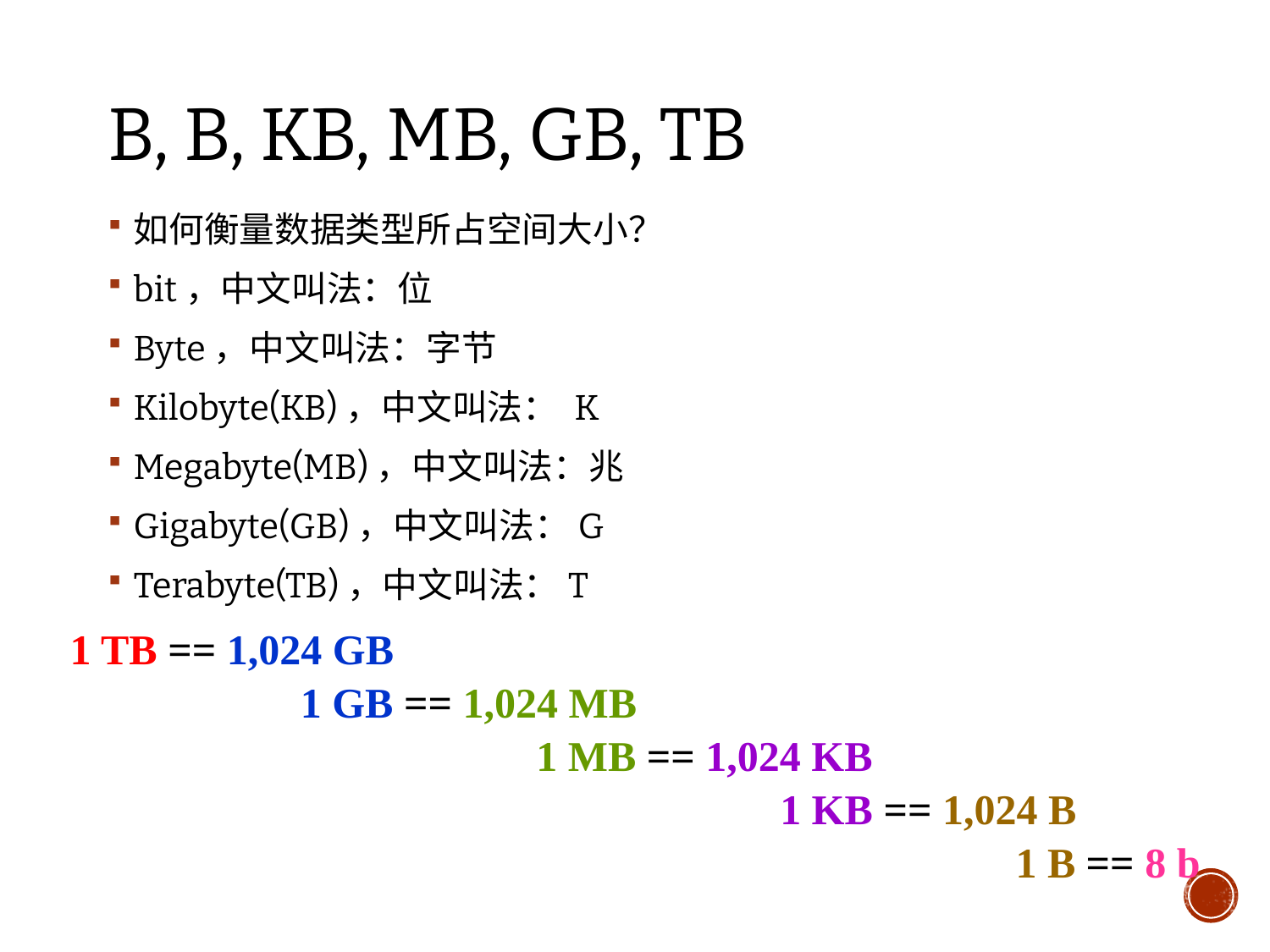

# b, B, KB, MB, GB, TB
如何衡量数据类型所占空间大小？
bit，中文叫法：位
Byte，中文叫法：字节
Kilobyte(KB)，中文叫法： K
Megabyte(MB)，中文叫法：兆
Gigabyte(GB)，中文叫法：G
Terabyte(TB)，中文叫法：T
1 TB == 1,024 GB
1 GB == 1,024 MB
1 MB == 1,024 KB
1 KB == 1,024 B
1 B == 8 b

10